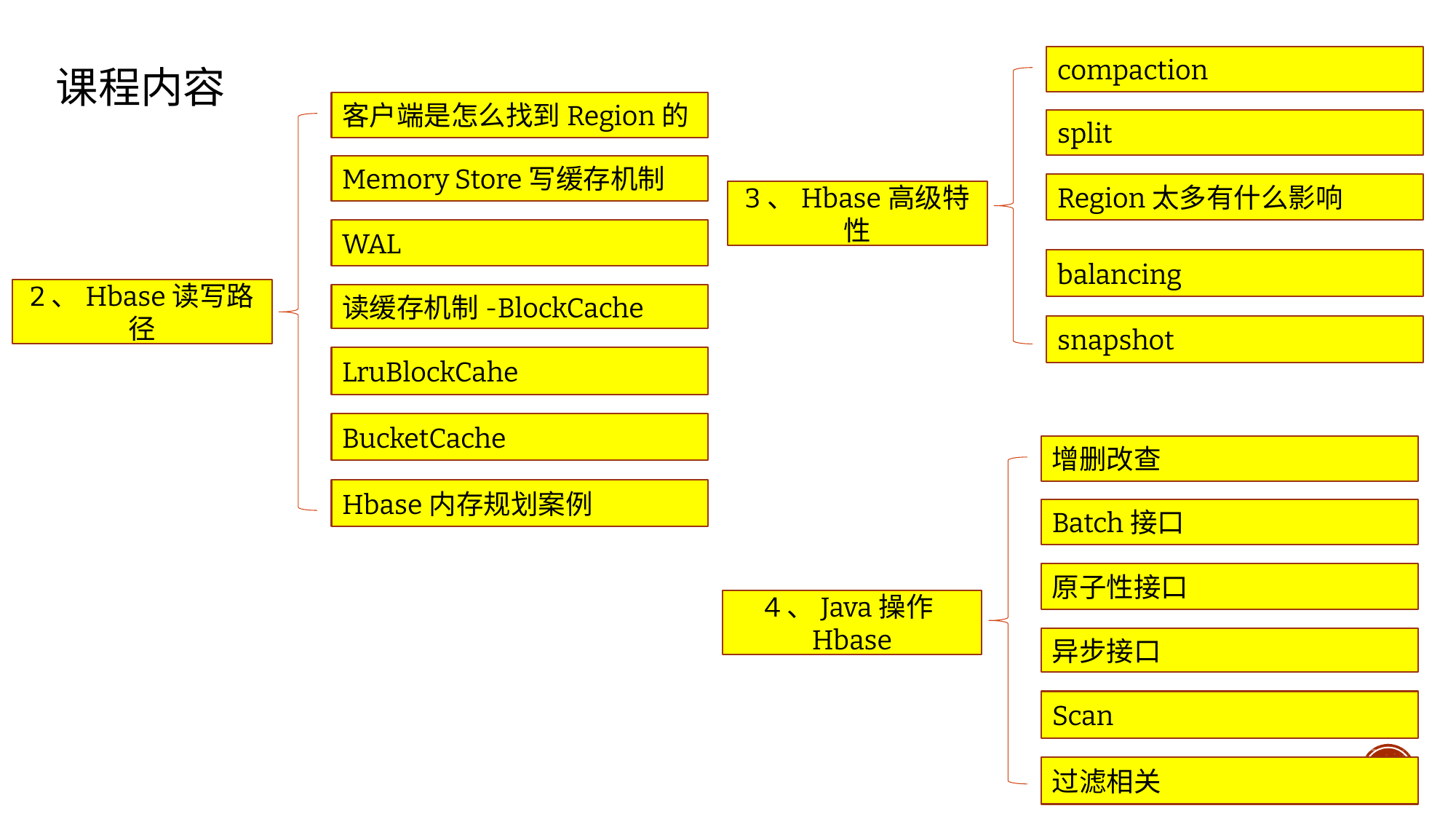

compaction
课程内容

客户端是怎么找到Region的
split

Memory Store写缓存机制
Region太多有什么影响
3、Hbase高级特性
WAL
balancing
2、Hbase读写路径
读缓存机制-BlockCache
snapshot
LruBlockCahe
BucketCache
增删改查

Hbase内存规划案例
Batch接口
原子性接口
4、Java操作Hbase
异步接口
Scan
过滤相关